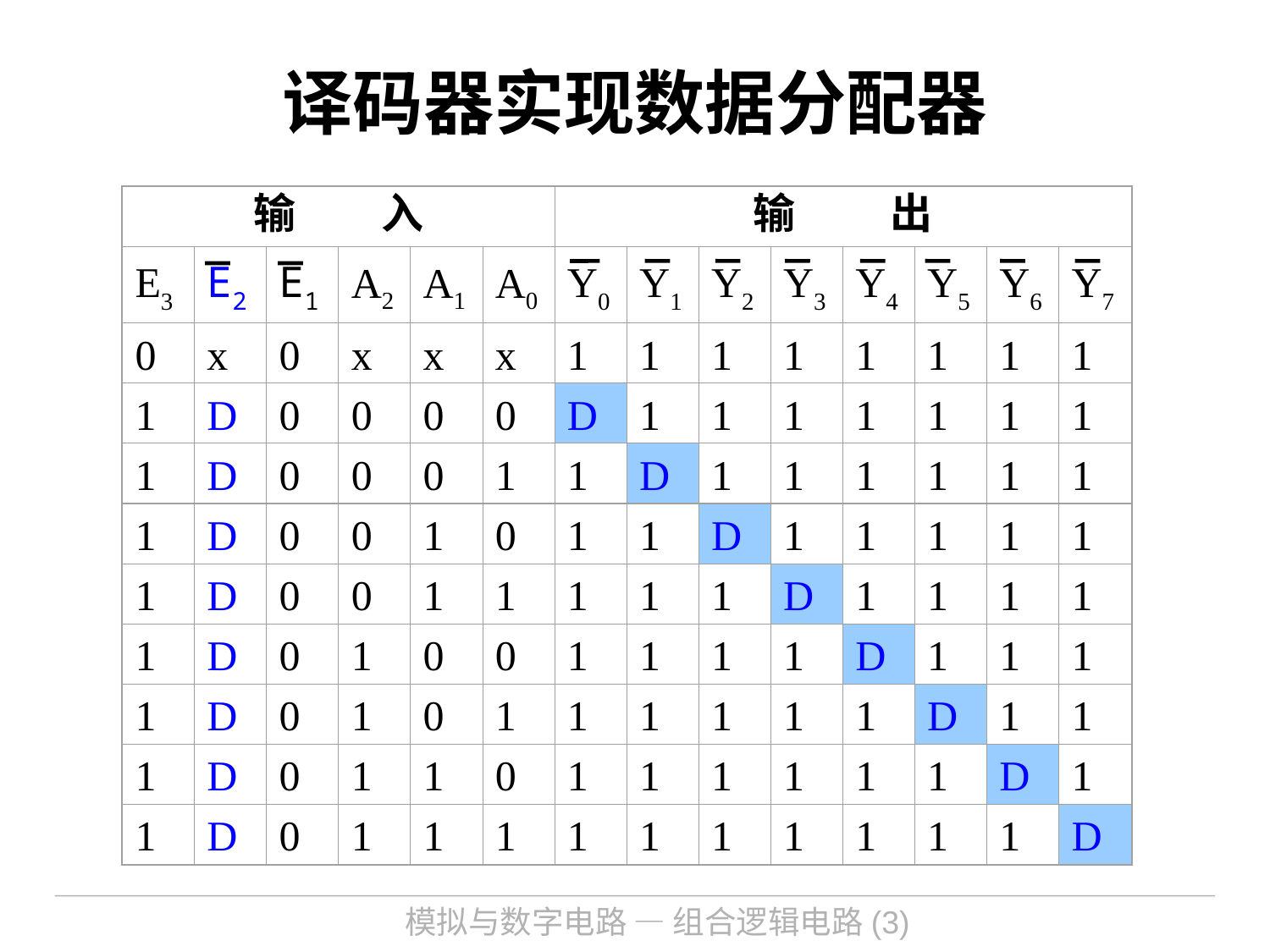

译码器实现数据分配器

输         入

输          出
E3

E2

E1

A2

A1

A0

Y0

Y1

Y2

Y3

Y4

Y5

Y6

Y7

0

x

0

x

x

x

1

1

1

1

1

1

1

1

1

D

0

0

0

0

D

1

1

1

1

1

1

1

1

D

0

0

0

1

1

D

1

1

1

1

1

1

1

D

0

0

1

0

1

1

D

1

1

1

1

1

1

D

0

0

1

1

1

1

1

D

1

1

1

1

1

D

0

1

0

0

1

1

1

1

D

1

1

1

1

D

0

1

0

1

1

1

1

1

1

D

1

1

1

D

0

1

1

0

1

1

1

1

1

1

D

1

1

D

0

1

1

1

1

1

1

1

1

1

1

D

模拟与数字电路 — 组合逻辑电路(3)
6